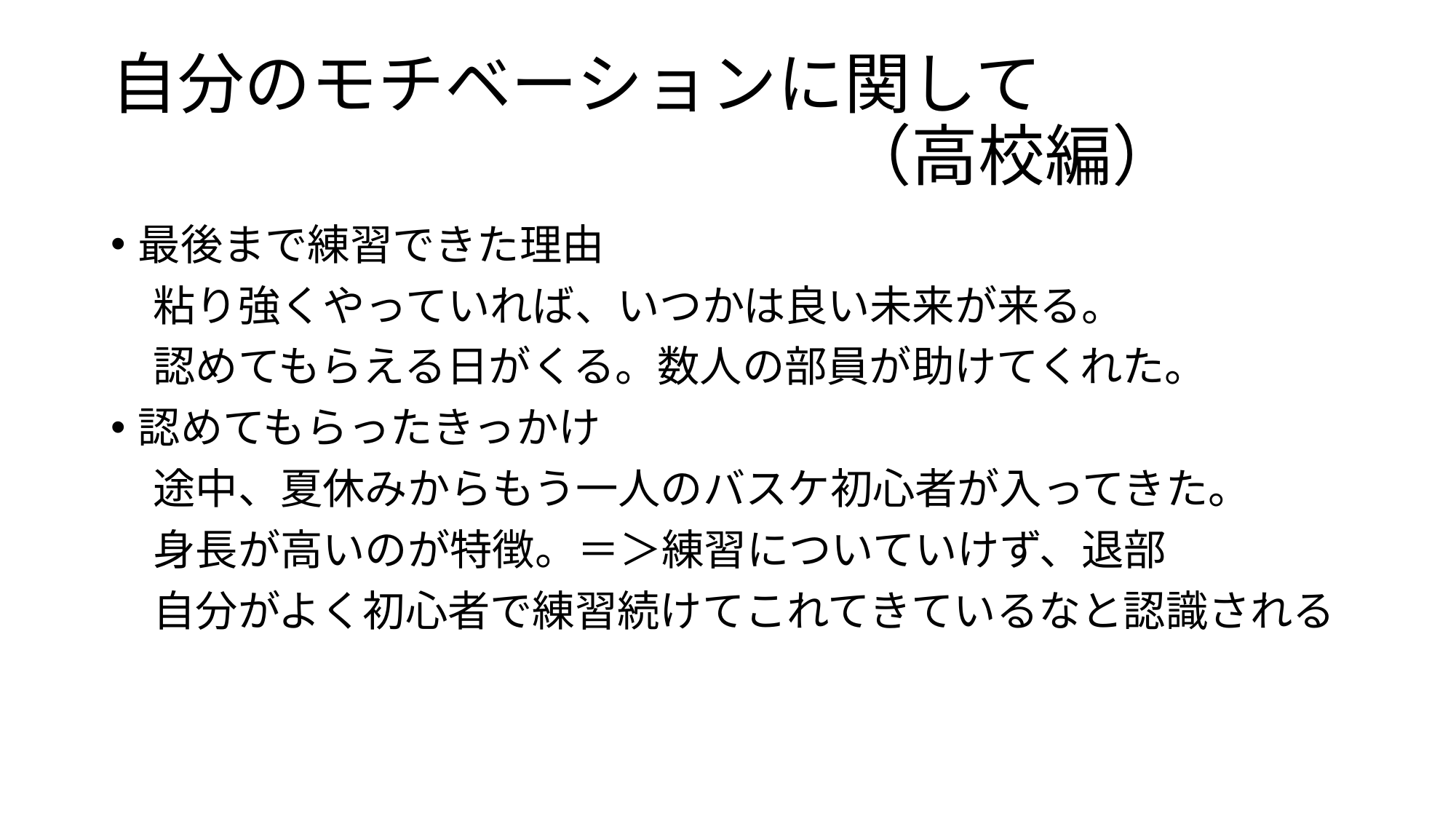

# 自分のモチベーションに関して 　　　　　　　　　　　（高校編）
最後まで練習できた理由
　粘り強くやっていれば、いつかは良い未来が来る。
　認めてもらえる日がくる。数人の部員が助けてくれた。
認めてもらったきっかけ
　途中、夏休みからもう一人のバスケ初心者が入ってきた。
　身長が高いのが特徴。＝＞練習についていけず、退部
　自分がよく初心者で練習続けてこれてきているなと認識される